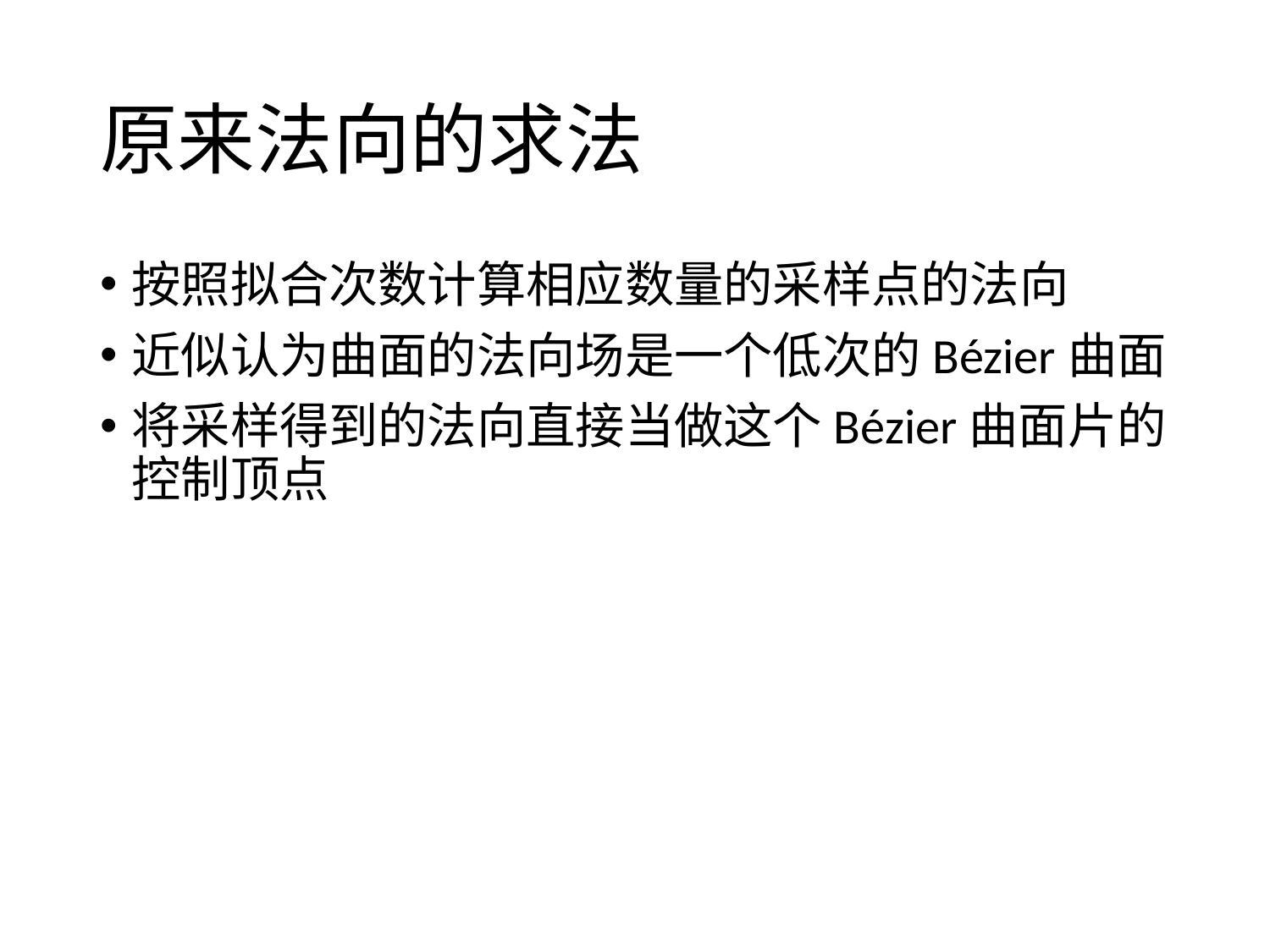

# 原来法向的求法
按照拟合次数计算相应数量的采样点的法向
近似认为曲面的法向场是一个低次的Bézier曲面
将采样得到的法向直接当做这个Bézier曲面片的控制顶点